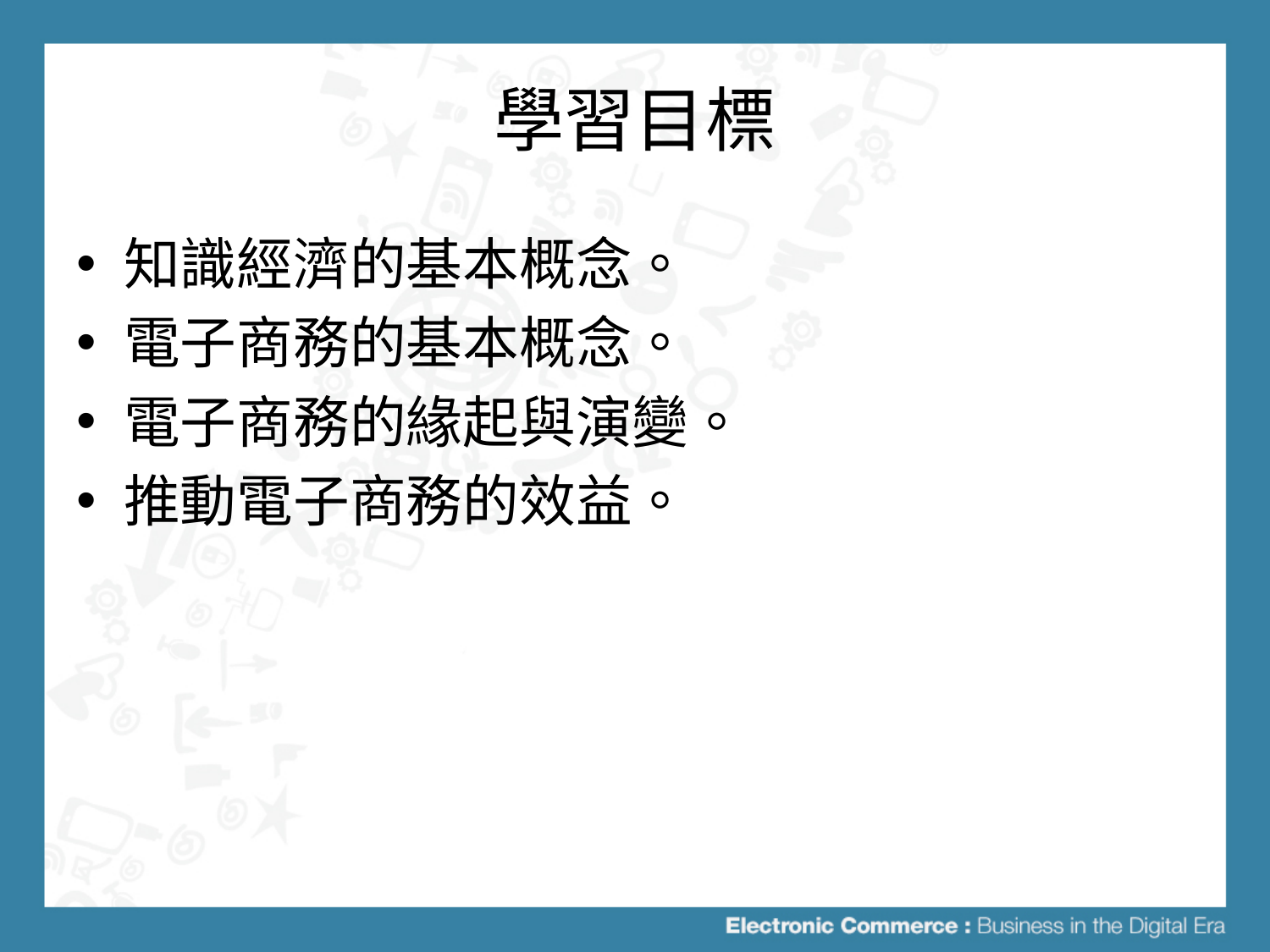

# 學習目標
知識經濟的基本概念。
電子商務的基本概念。
電子商務的緣起與演變。
推動電子商務的效益。